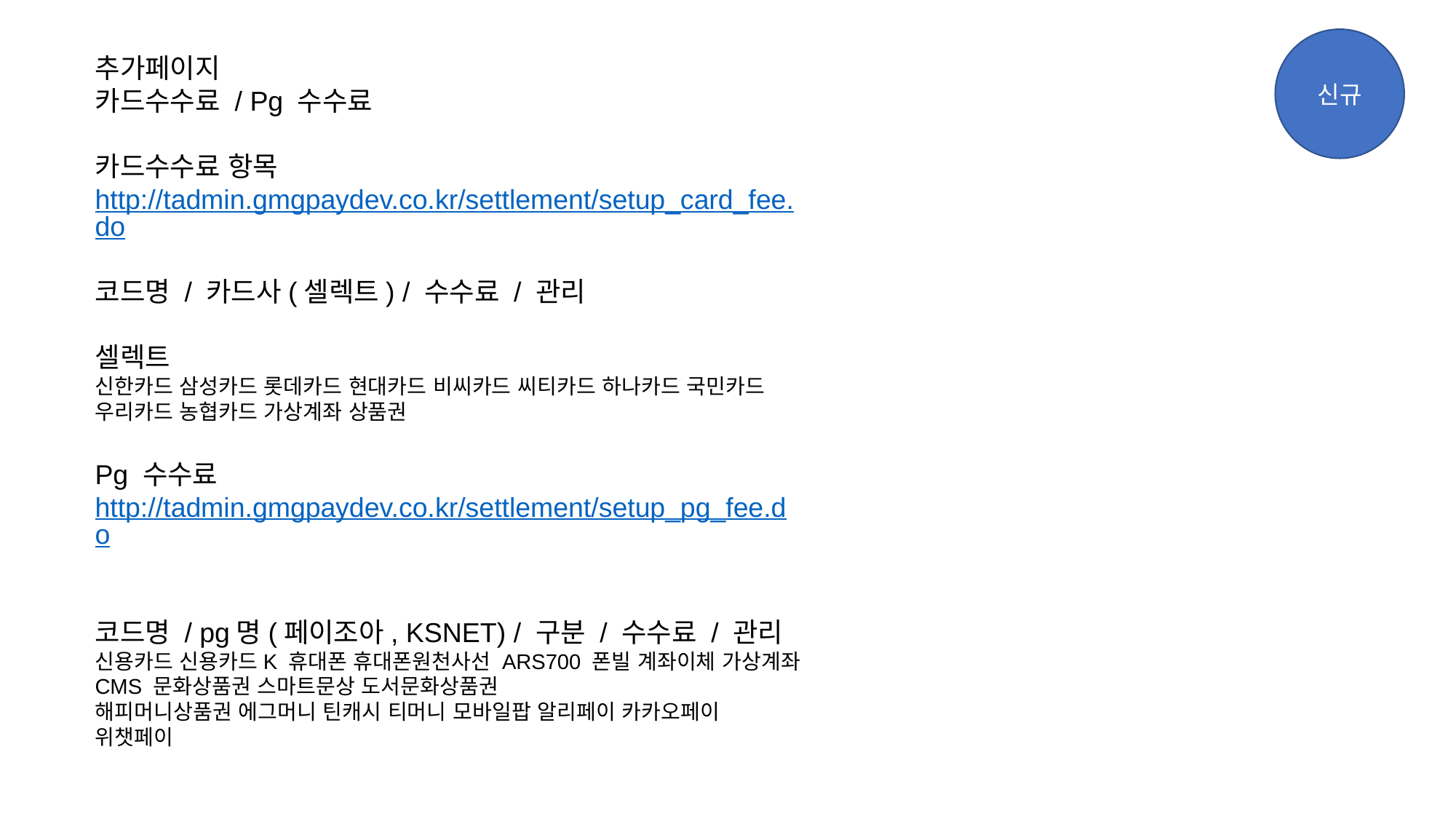

신규
추가페이지
카드수수료 / Pg 수수료

카드수수료 항목
http://tadmin.gmgpaydev.co.kr/settlement/setup_card_fee.do

코드명 / 카드사(셀렉트) / 수수료 / 관리

셀렉트
신한카드 삼성카드 롯데카드 현대카드 비씨카드 씨티카드 하나카드 국민카드 우리카드 농협카드 가상계좌 상품권

Pg 수수료
http://tadmin.gmgpaydev.co.kr/settlement/setup_pg_fee.do

코드명 / pg명(페이조아, KSNET) / 구분 / 수수료 / 관리
신용카드 신용카드K 휴대폰 휴대폰원천사선 ARS700 폰빌 계좌이체 가상계좌 CMS 문화상품권 스마트문상 도서문화상품권
해피머니상품권 에그머니 틴캐시 티머니 모바일팝 알리페이 카카오페이 위챗페이